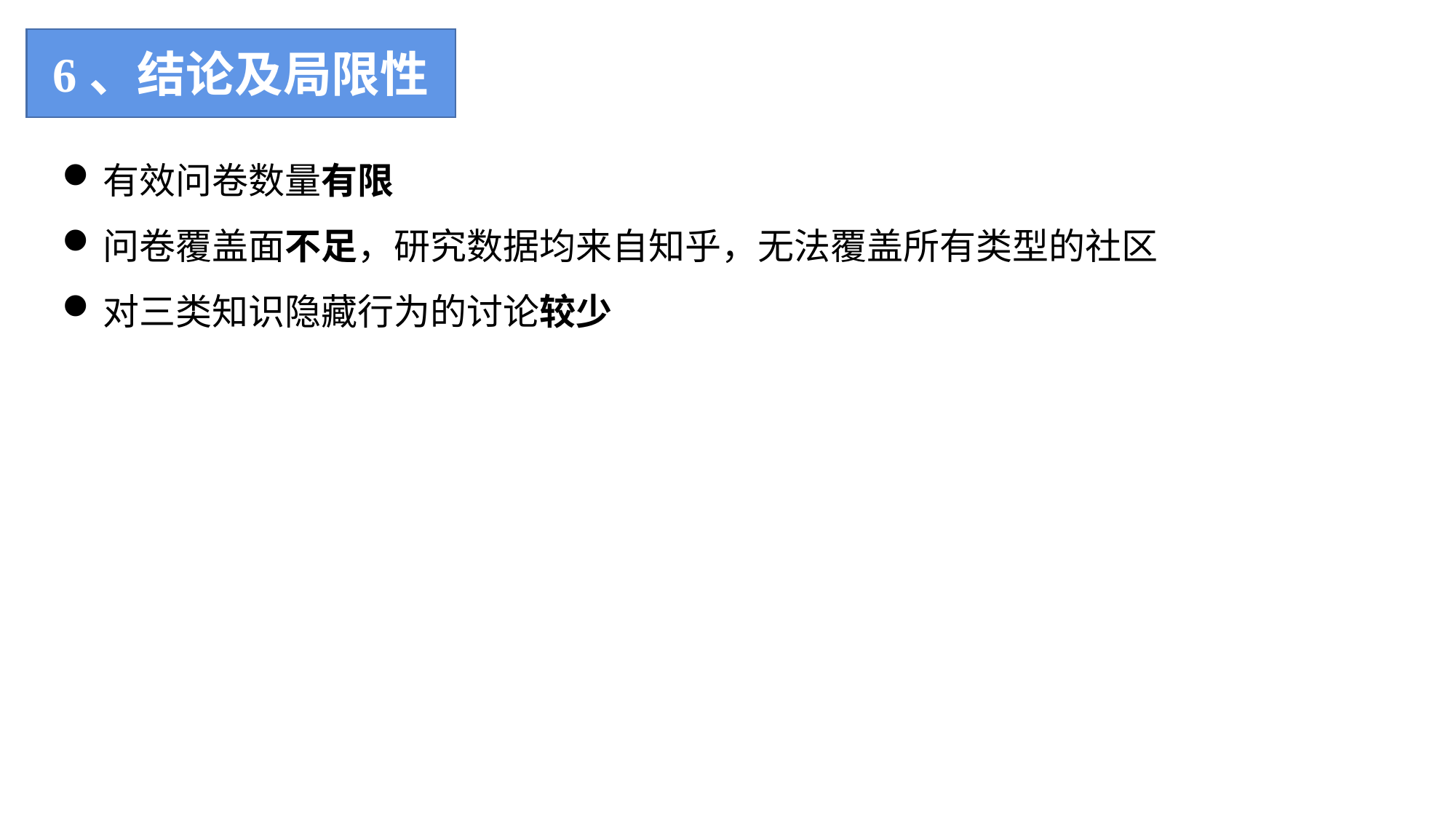

6、结论及局限性
有效问卷数量有限
问卷覆盖面不足，研究数据均来自知乎，无法覆盖所有类型的社区
对三类知识隐藏行为的讨论较少
45